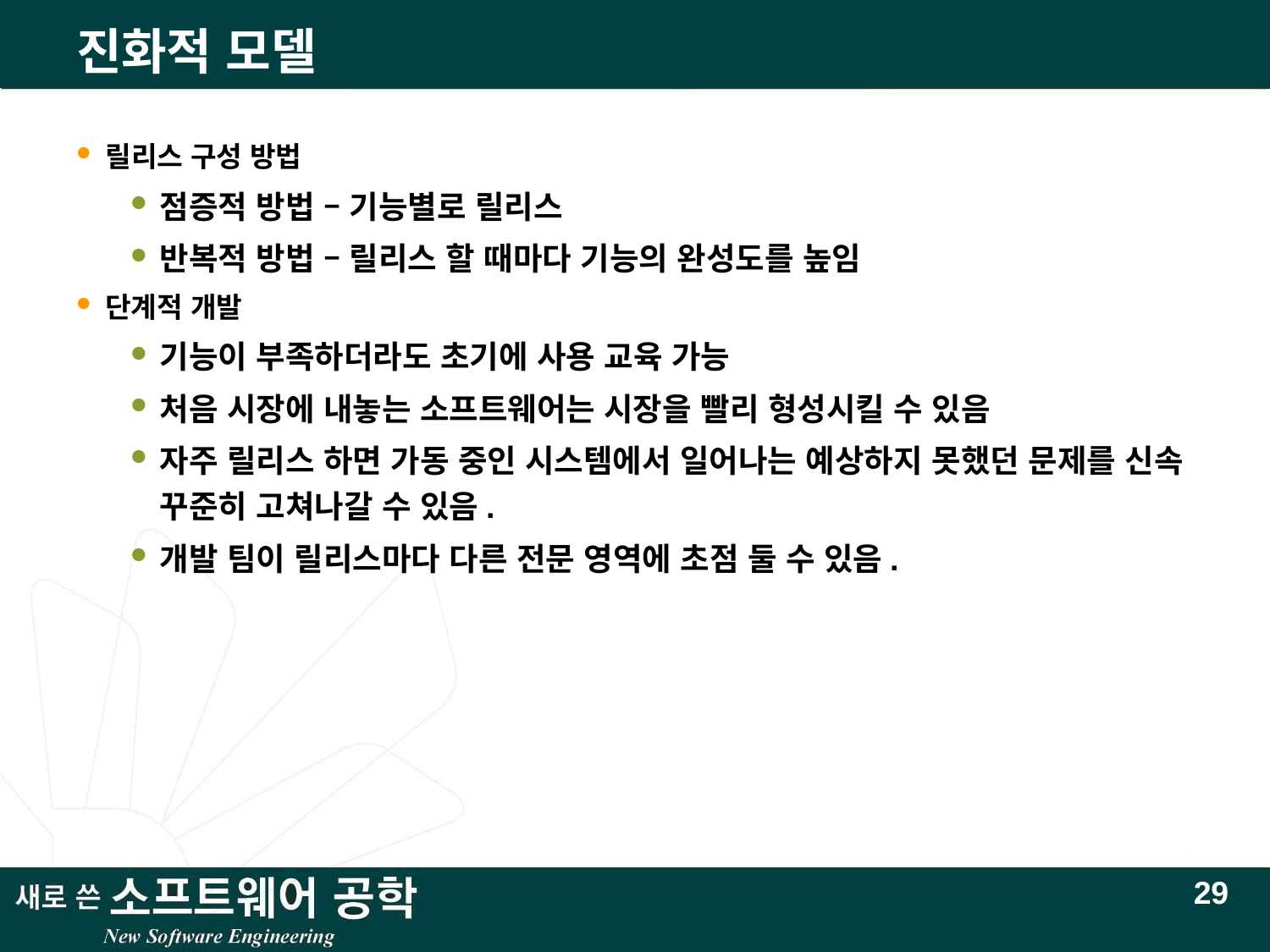

# 진화적 모델
릴리스 구성 방법
점증적 방법 – 기능별로 릴리스
반복적 방법 – 릴리스 할 때마다 기능의 완성도를 높임
단계적 개발
기능이 부족하더라도 초기에 사용 교육 가능
처음 시장에 내놓는 소프트웨어는 시장을 빨리 형성시킬 수 있음
자주 릴리스 하면 가동 중인 시스템에서 일어나는 예상하지 못했던 문제를 신속 꾸준히 고쳐나갈 수 있음.
개발 팀이 릴리스마다 다른 전문 영역에 초점 둘 수 있음.